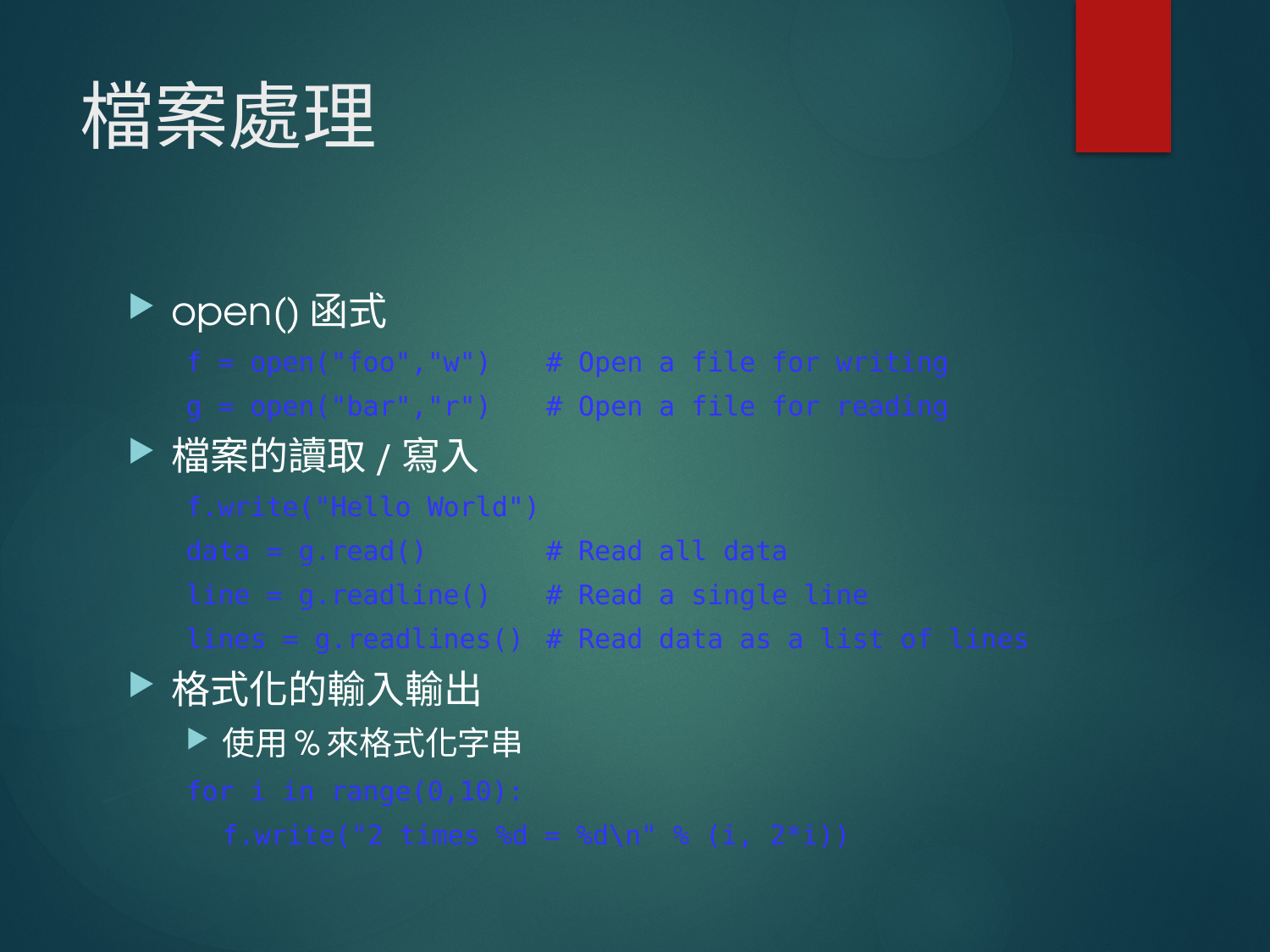

# 檔案處理
open()函式
f = open("foo","w") 	# Open a file for writing
g = open("bar","r") 	# Open a file for reading
檔案的讀取/寫入
f.write("Hello World")
data = g.read() 		# Read all data
line = g.readline() 	# Read a single line
lines = g.readlines() 	# Read data as a list of lines
格式化的輸入輸出
使用%來格式化字串
for i in range(0,10):
	f.write("2 times %d = %d\n" % (i, 2*i))